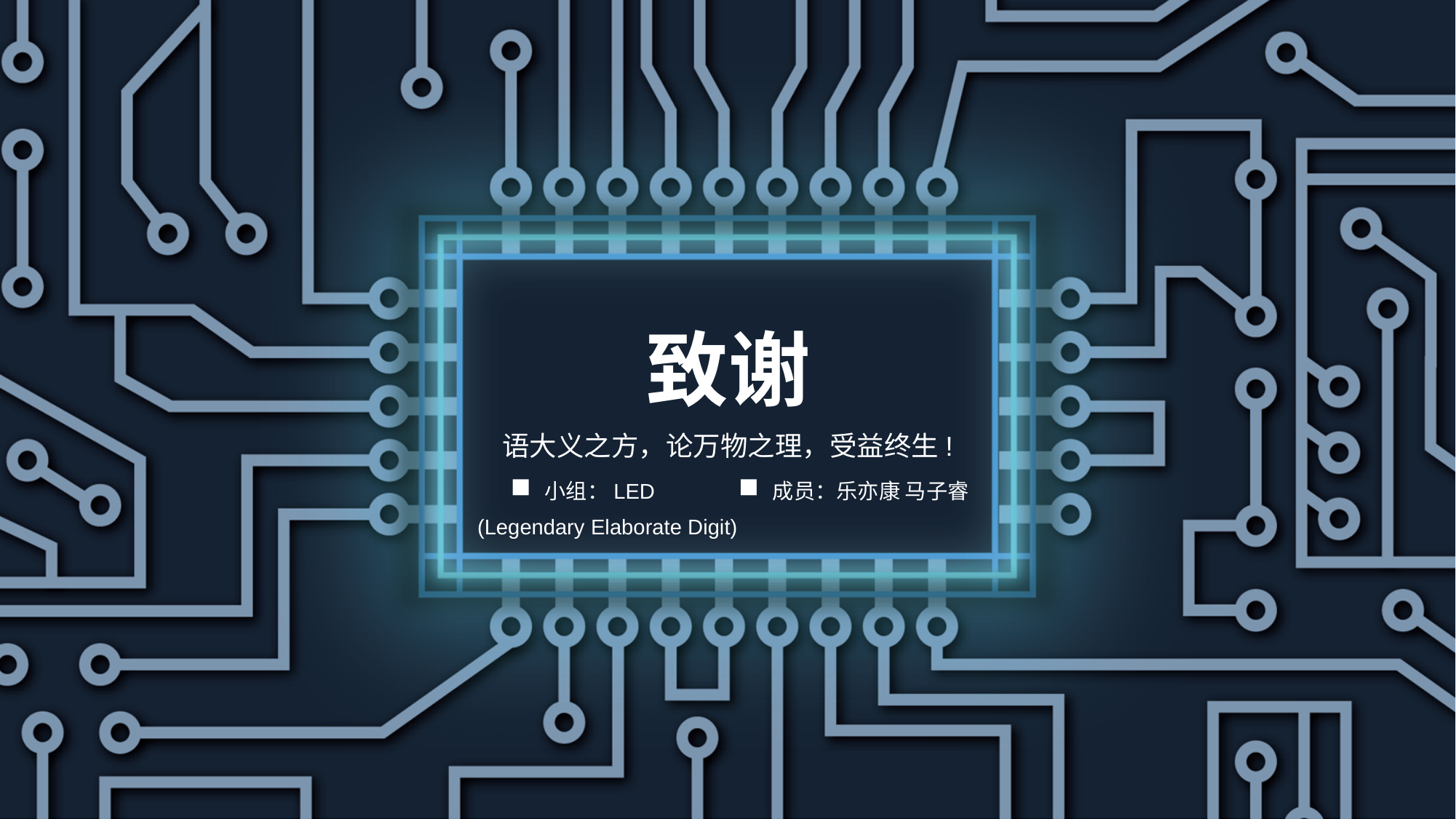

致谢
语大义之方，论万物之理，受益终生!
小组：LED
成员：乐亦康 马子睿
(Legendary Elaborate Digit)